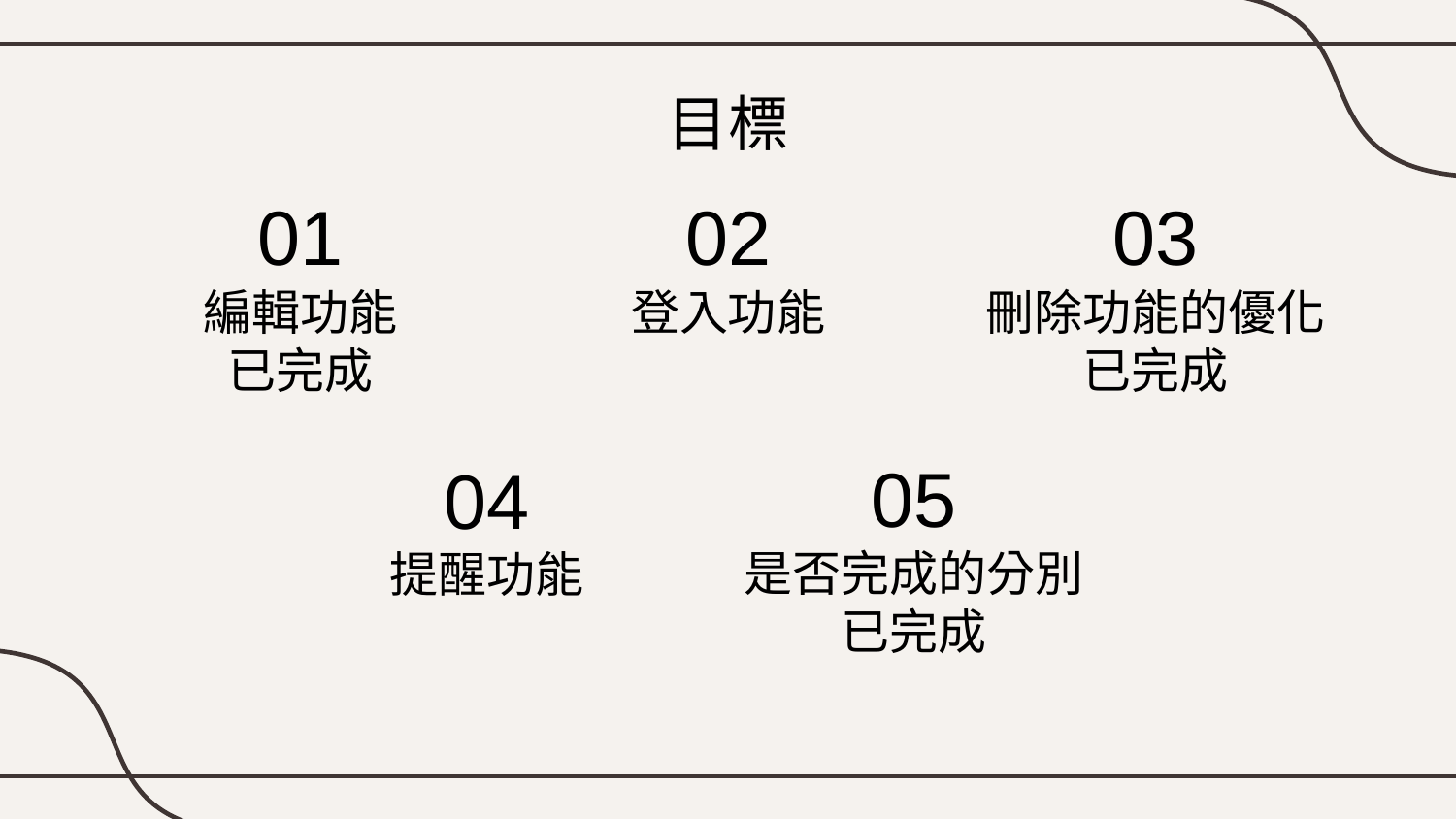

目標
01
02
03
# 編輯功能 已完成
登入功能
刪除功能的優化
已完成
05
04
是否完成的分別
已完成
提醒功能